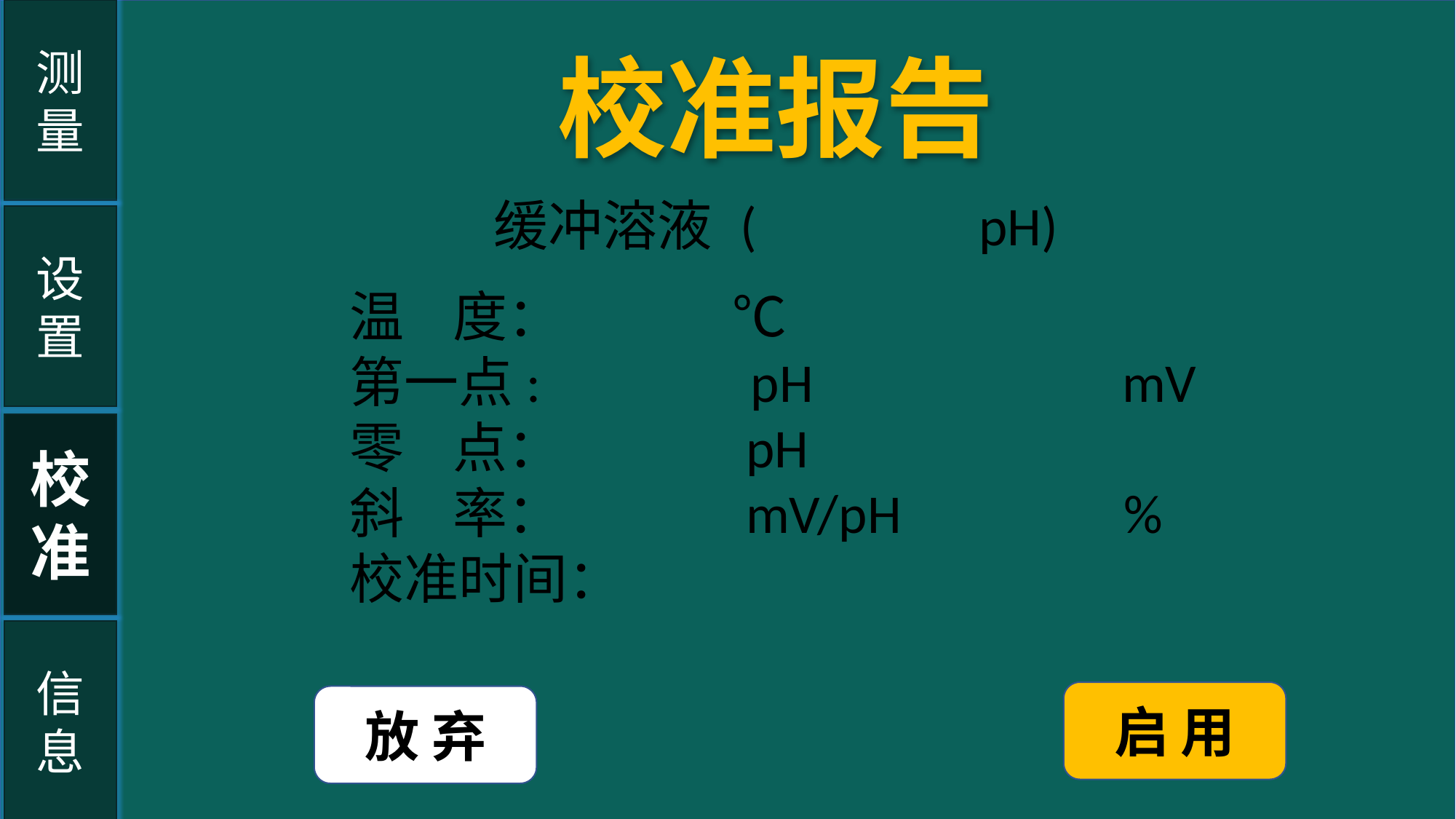

测
量
校准报告
缓冲溶液 (                  pH)
设置
温    度：              ℃
第一点:                 pH                         mV
零    点：              pH
斜    率：              mV/pH                  %
校准时间：

校
准
信
息
启 用
放 弃